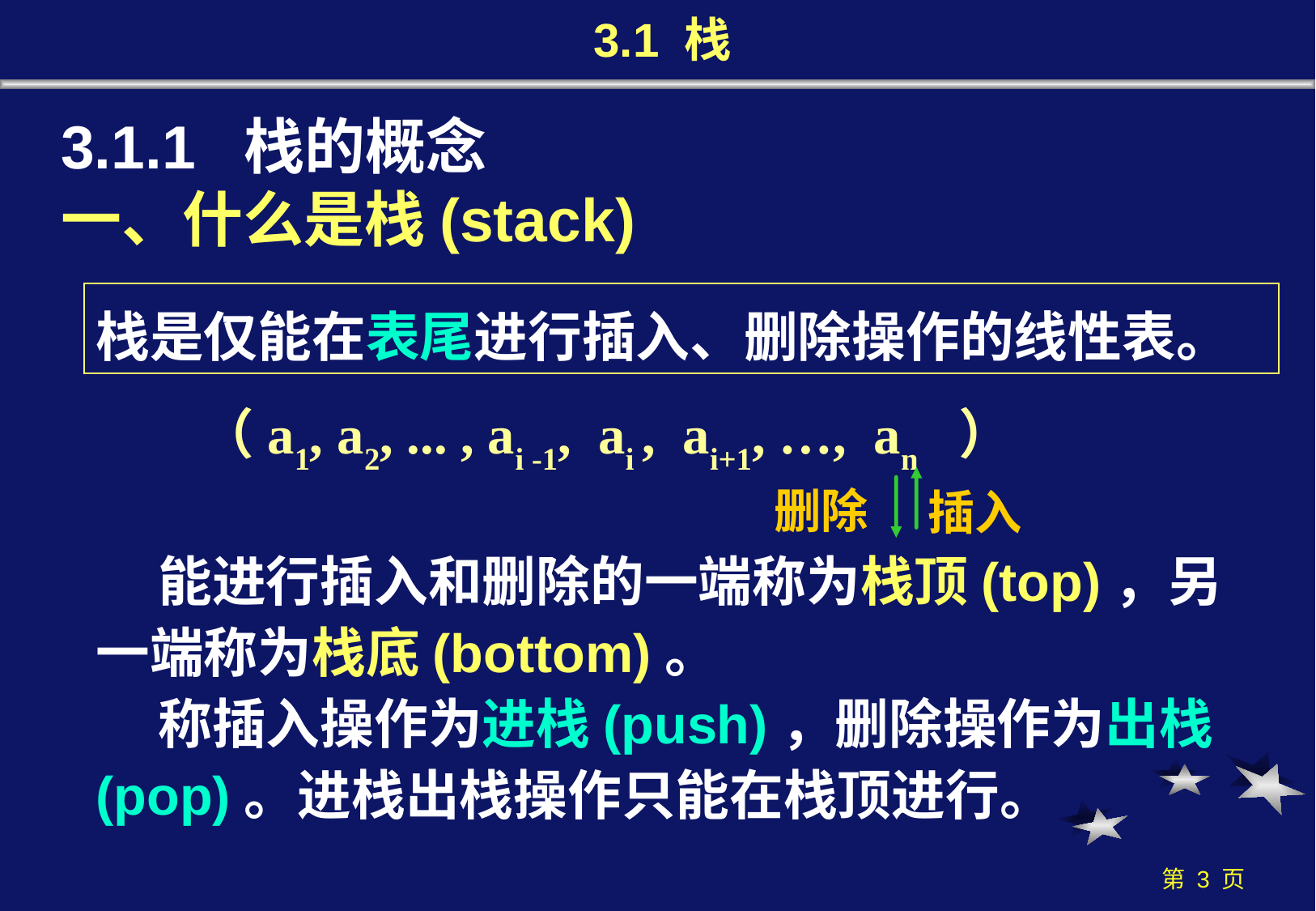

# 3.1 栈
3.1.1  栈的概念
一、什么是栈(stack)
栈是仅能在表尾进行插入、删除操作的线性表。
（a1, a2, ... , ai -1,  ai ,  ai+1, …,  an  ）

删除

插入
    能进行插入和删除的一端称为栈顶(top)，另一端称为栈底(bottom)。
    称插入操作为进栈(push)，删除操作为出栈(pop)。进栈出栈操作只能在栈顶进行。